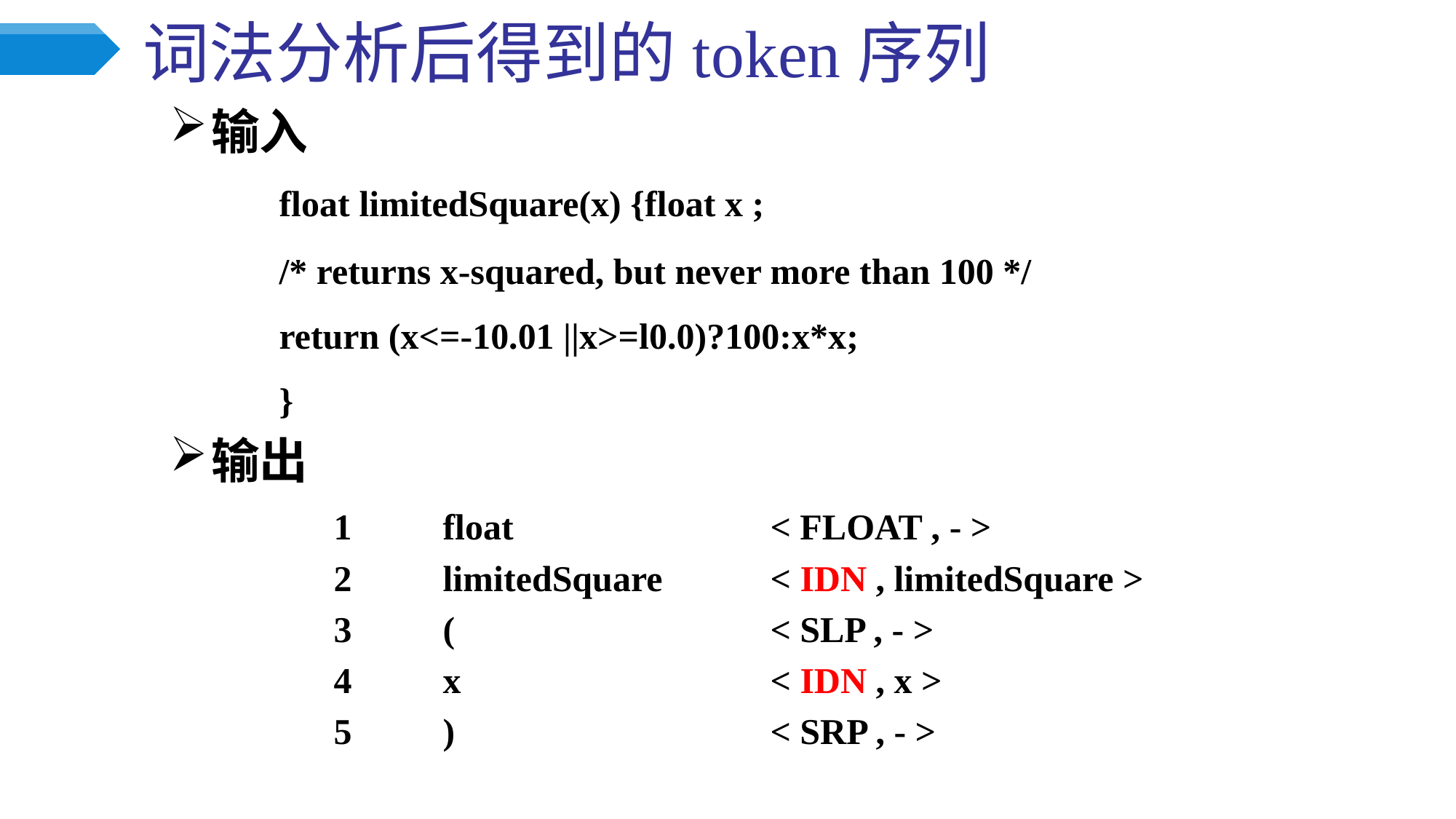

# 词法分析后得到的token序列
输入
	float limitedSquare(x) {float x ;
	/* returns x-squared, but never more than 100 */
	return (x<=-10.01 ||x>=l0.0)?100:x*x;
	}
输出
	1	float			< FLOAT , - >
	2	limitedSquare	< IDN , limitedSquare >
	3	(			< SLP , - >
	4  	x			< IDN , x >
	5	)			< SRP , - >